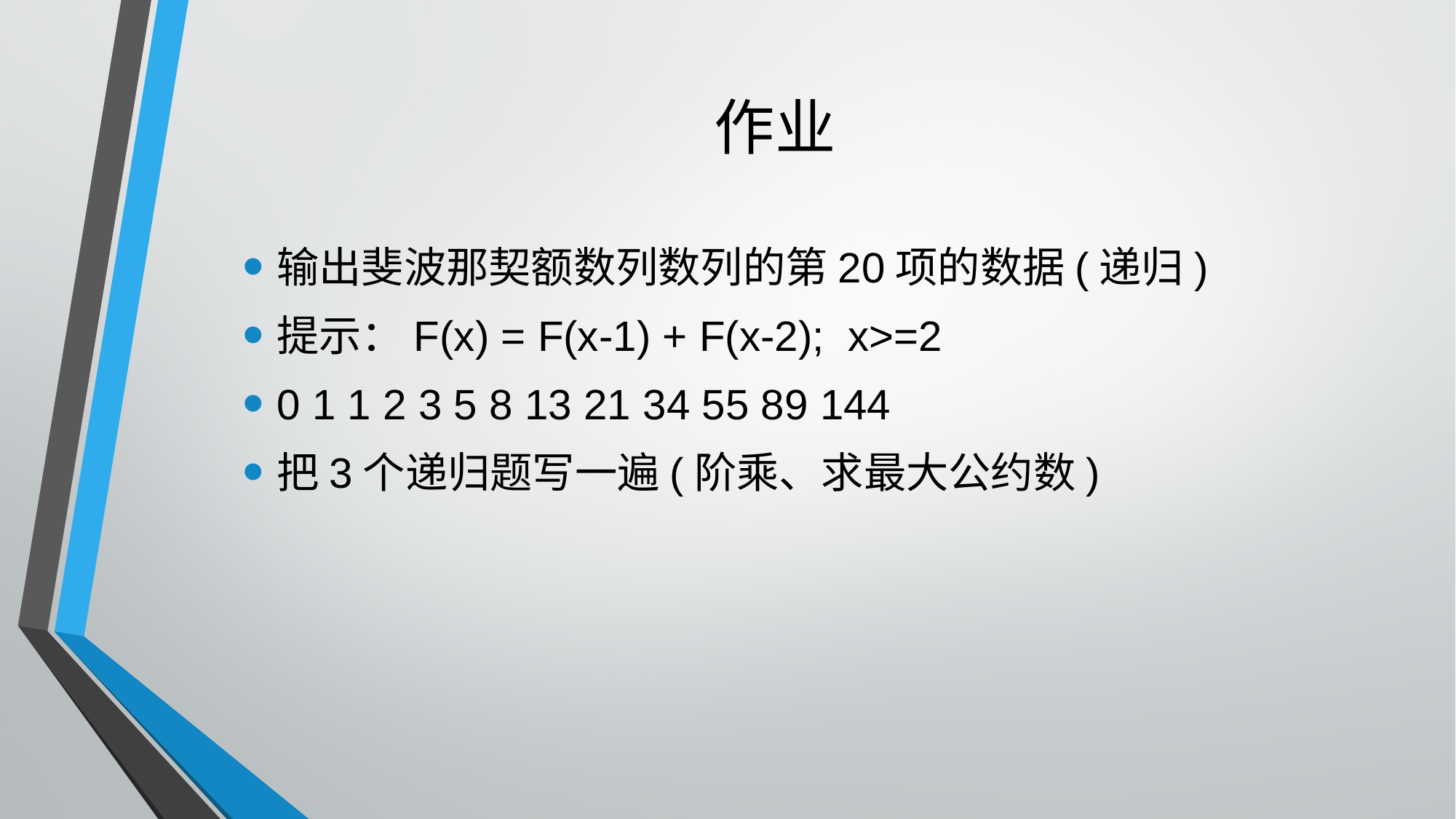

# 作业
输出斐波那契额数列数列的第20项的数据(递归)
提示：F(x) = F(x-1) + F(x-2);  x>=2
0 1 1 2 3 5 8 13 21 34 55 89 144
把3个递归题写一遍(阶乘、求最大公约数)